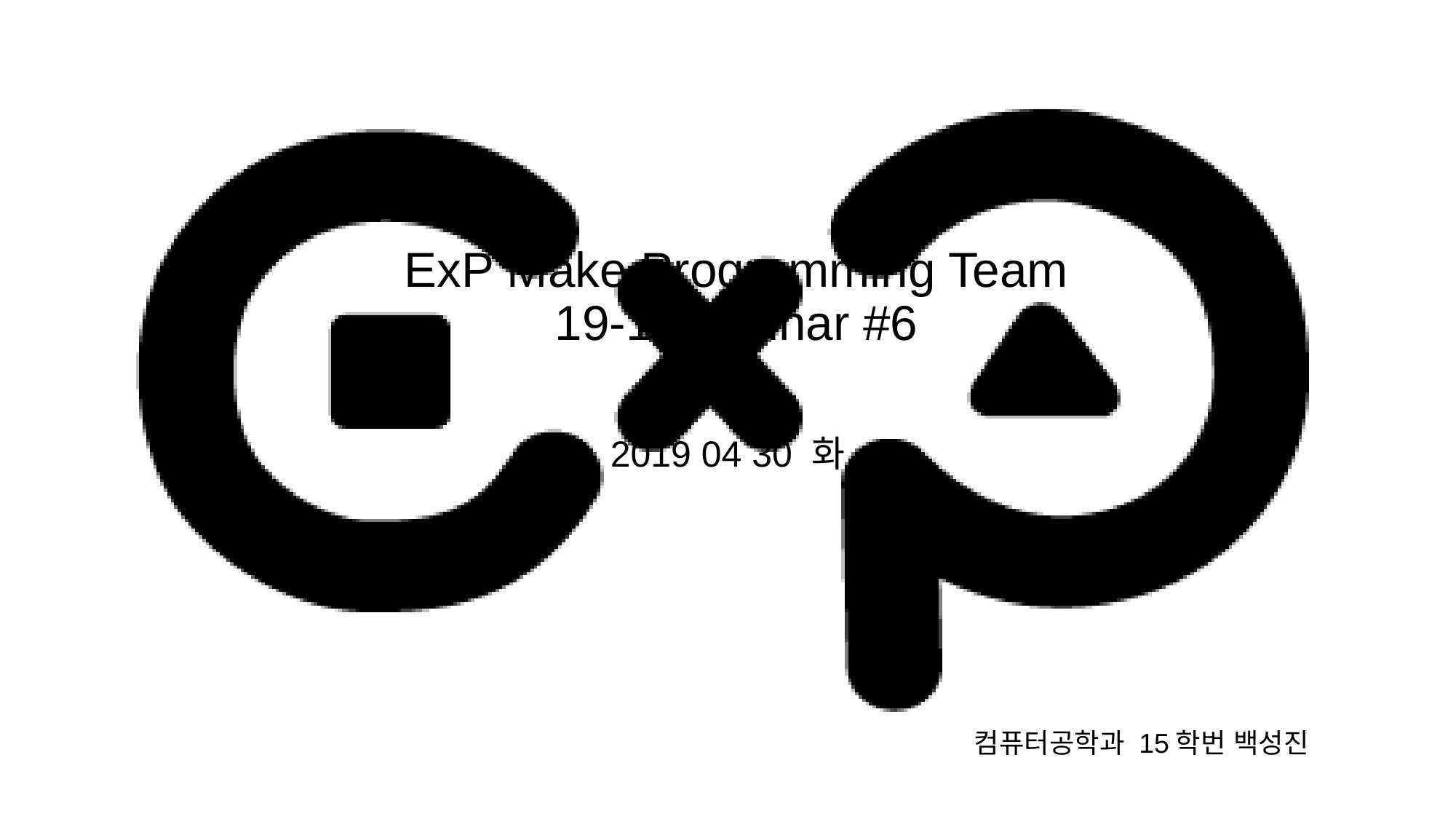

# ExP Make Programming Team 19-1 Seminar #6
2019 04 30 화
컴퓨터공학과 15학번 백성진